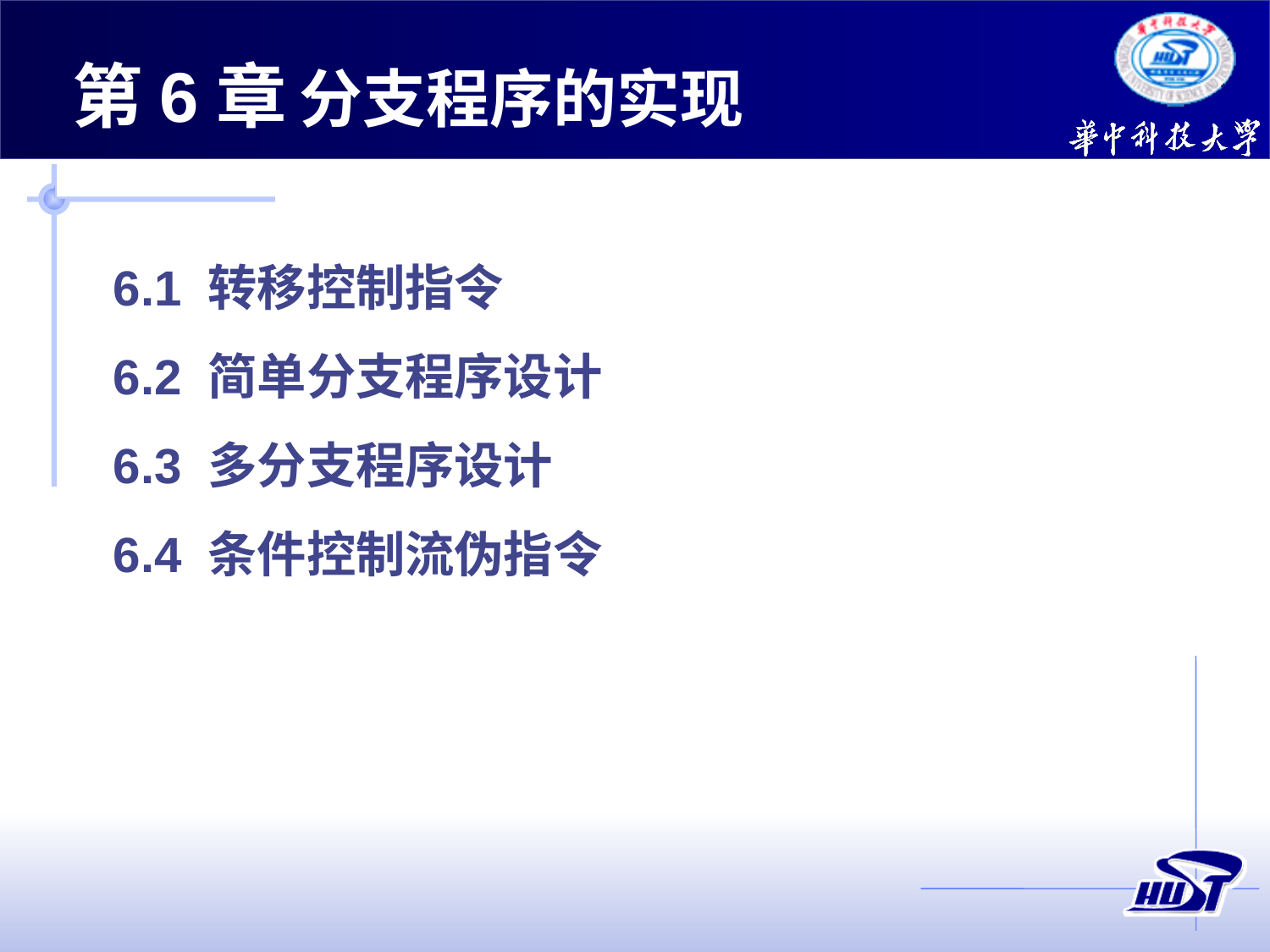

第6章 分支程序的实现
6.1 转移控制指令
6.2 简单分支程序设计
6.3 多分支程序设计
6.4 条件控制流伪指令